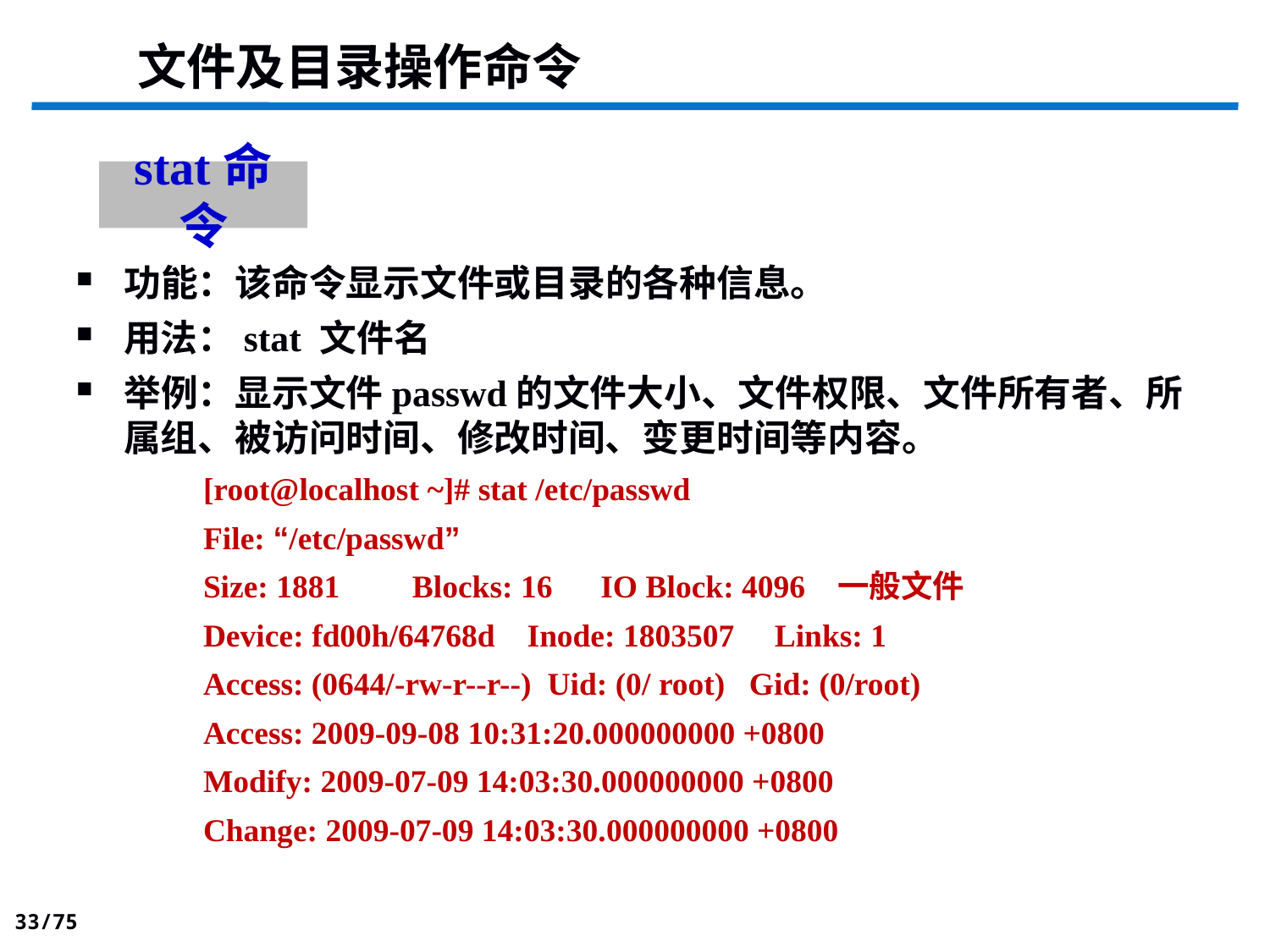

文件及目录操作命令
stat命令
功能：该命令显示文件或目录的各种信息。
用法：stat 文件名
举例：显示文件passwd的文件大小、文件权限、文件所有者、所属组、被访问时间、修改时间、变更时间等内容。
[root@localhost ~]# stat /etc/passwd
File: “/etc/passwd”
Size: 1881         Blocks: 16      IO Block: 4096   一般文件
Device: fd00h/64768d    Inode: 1803507     Links: 1
Access: (0644/-rw-r--r--)  Uid: (0/ root)   Gid: (0/root)
Access: 2009-09-08 10:31:20.000000000 +0800
Modify: 2009-07-09 14:03:30.000000000 +0800
Change: 2009-07-09 14:03:30.000000000 +0800